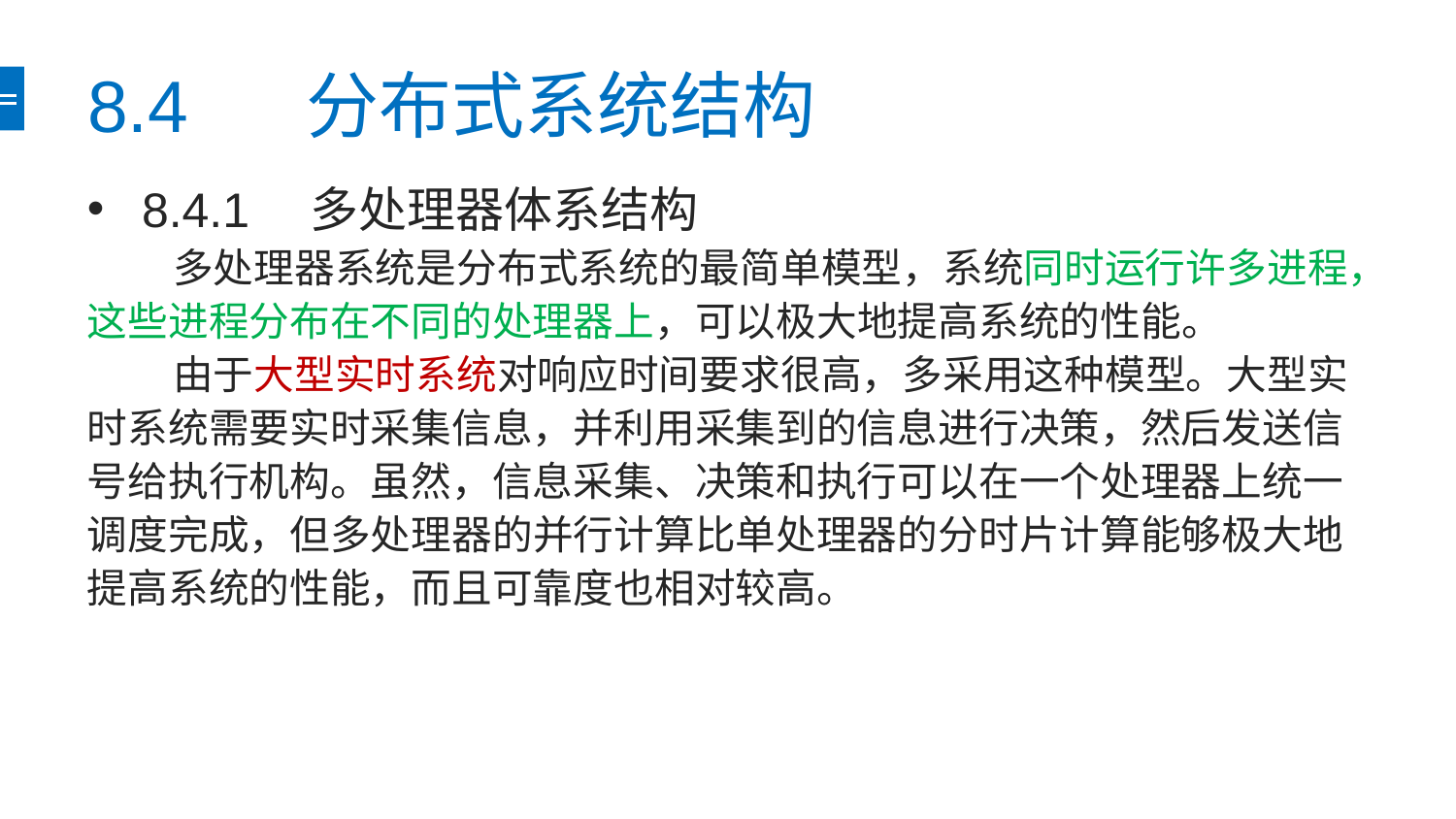

# 8.4	　分布式系统结构
8.4.1　多处理器体系结构
多处理器系统是分布式系统的最简单模型，系统同时运行许多进程，这些进程分布在不同的处理器上，可以极大地提高系统的性能。
由于大型实时系统对响应时间要求很高，多采用这种模型。大型实时系统需要实时采集信息，并利用采集到的信息进行决策，然后发送信号给执行机构。虽然，信息采集、决策和执行可以在一个处理器上统一调度完成，但多处理器的并行计算比单处理器的分时片计算能够极大地提高系统的性能，而且可靠度也相对较高。